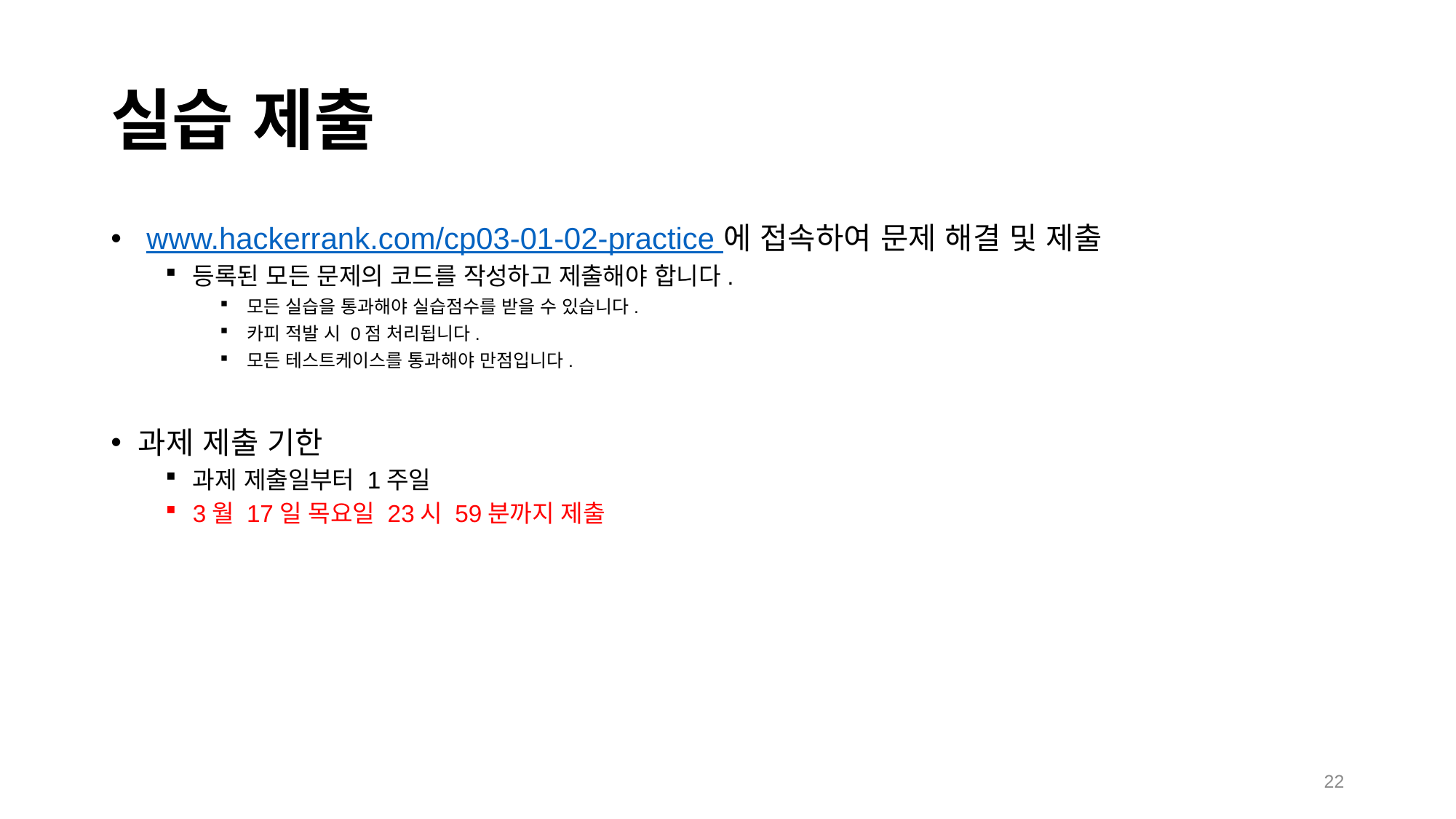

# 실습 제출
 www.hackerrank.com/cp03-01-02-practice 에 접속하여 문제 해결 및 제출
등록된 모든 문제의 코드를 작성하고 제출해야 합니다.
모든 실습을 통과해야 실습점수를 받을 수 있습니다.
카피 적발 시 0점 처리됩니다.
모든 테스트케이스를 통과해야 만점입니다.

과제 제출 기한
과제 제출일부터 1주일
3월 17일 목요일 23시 59분까지 제출
22